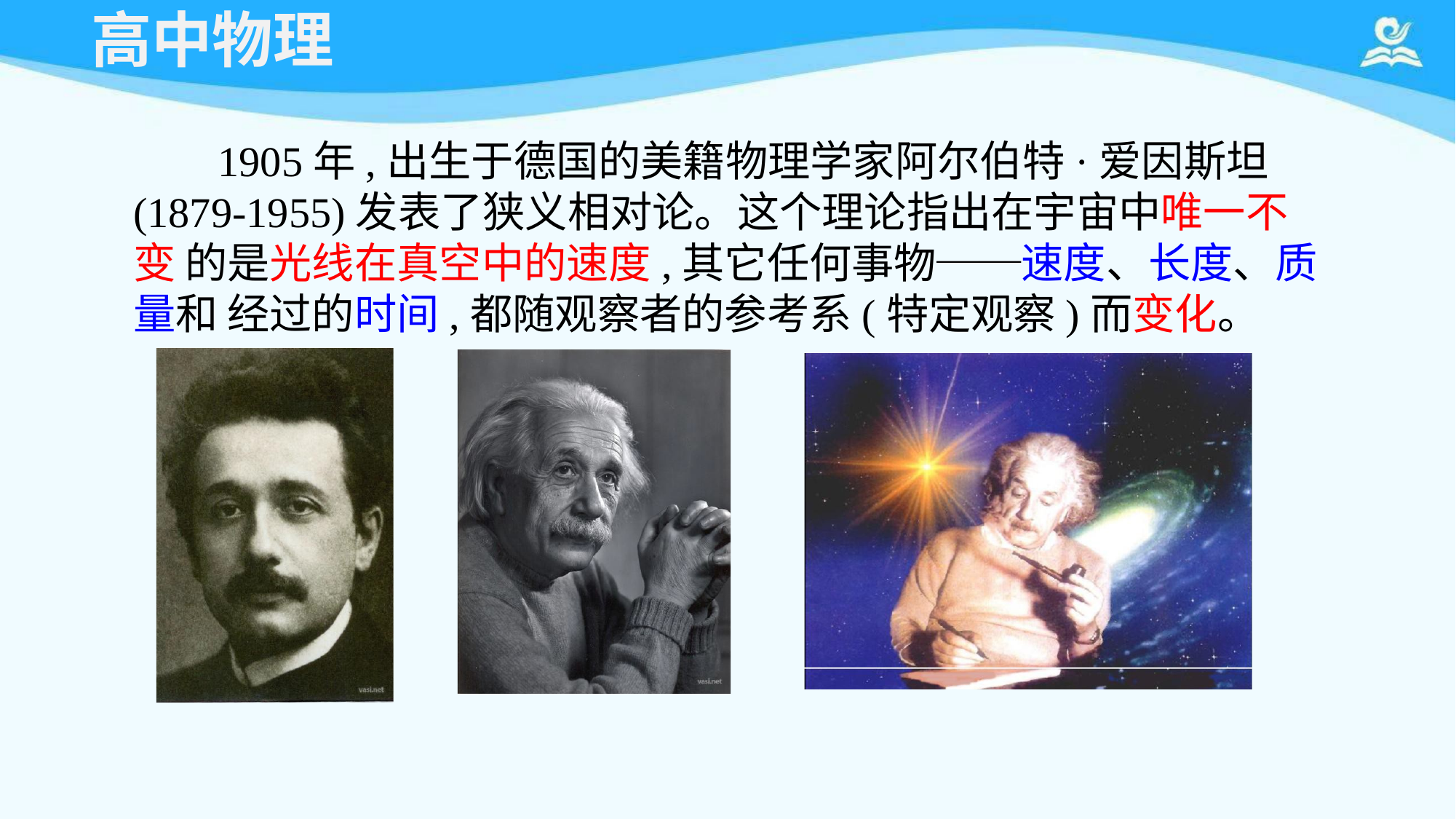

# 高中物理
1905年,出生于德国的美籍物理学家阿尔伯特·爱因斯坦 (1879-1955)发表了狭义相对论。这个理论指出在宇宙中唯一不变 的是光线在真空中的速度,其它任何事物──速度、长度、质量和 经过的时间,都随观察者的参考系(特定观察)而变化。